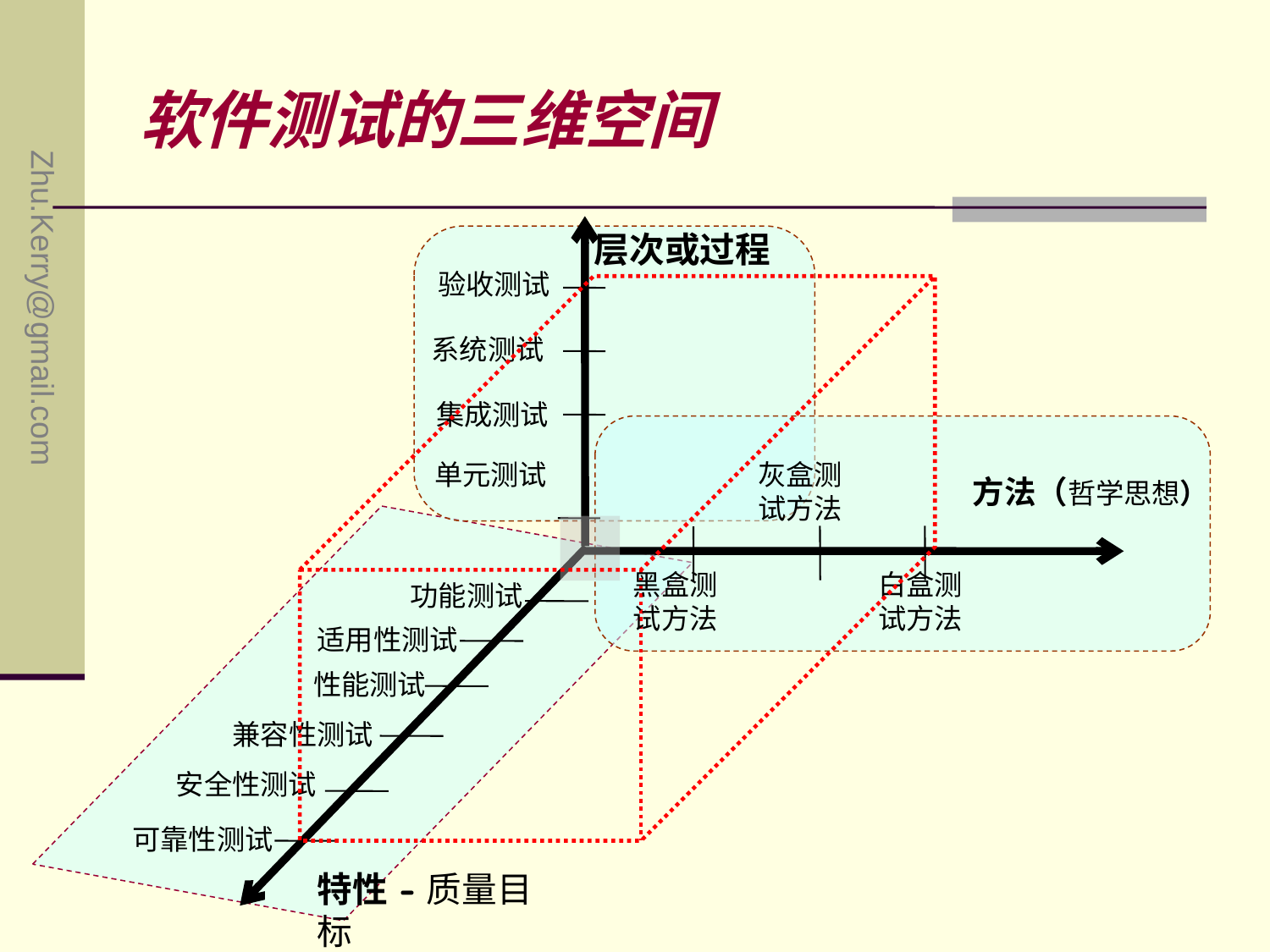

# 软件测试的三维空间

层次或过程

验收测试

系统测试

集成测试

单元测试
灰盒测试方法
方法（哲学思想）

黑盒测试方法
白盒测试方法
功能测试

适用性测试

性能测试

兼容性测试

安全性测试

可靠性测试

特性-质量目标